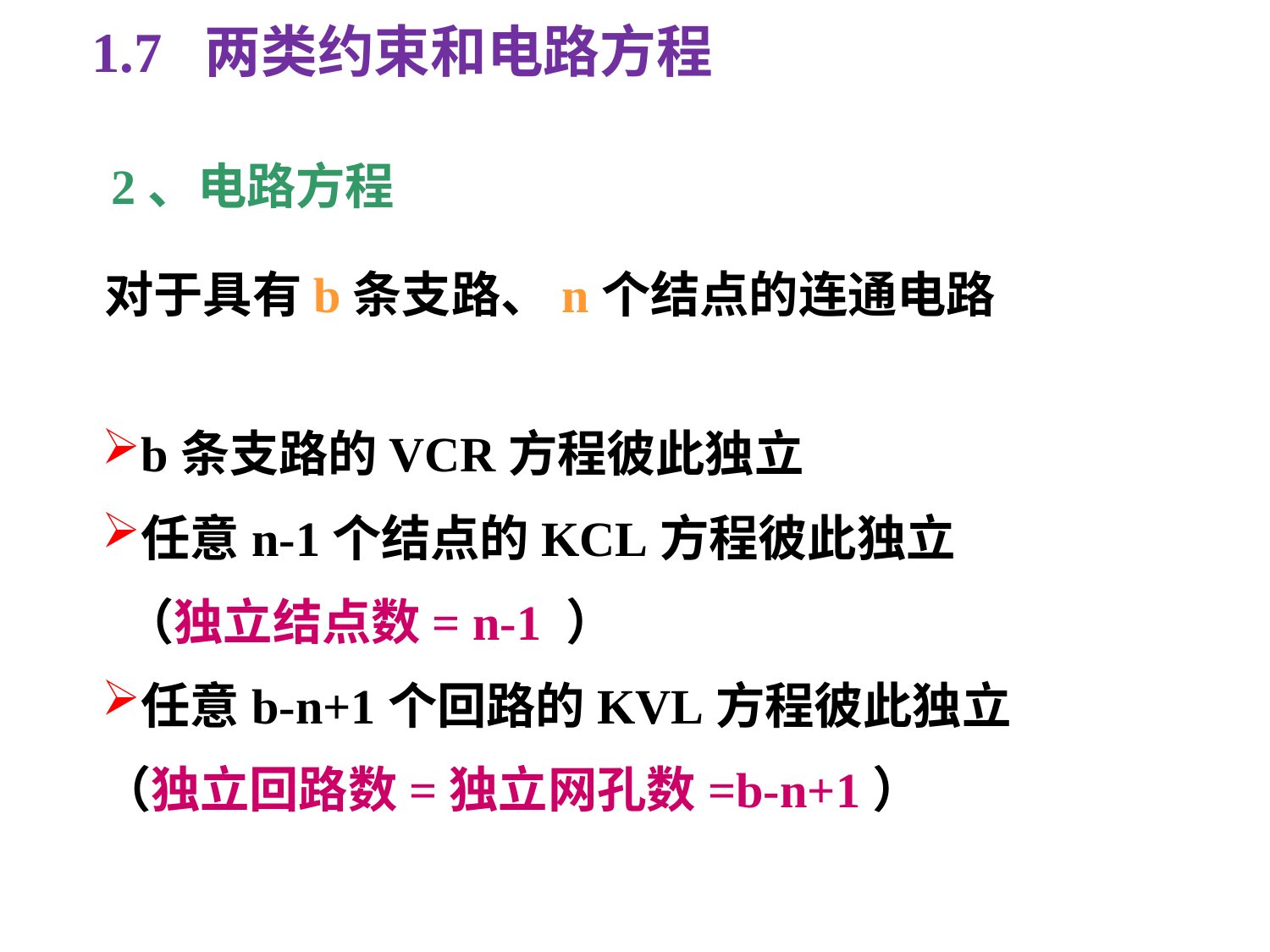

1.7  两类约束和电路方程
2、电路方程
对于具有b条支路、n个结点的连通电路
b条支路的VCR方程彼此独立
任意n-1个结点的KCL方程彼此独立
 （独立结点数= n-1 ）
任意b-n+1个回路的KVL方程彼此独立
（独立回路数=独立网孔数=b-n+1）